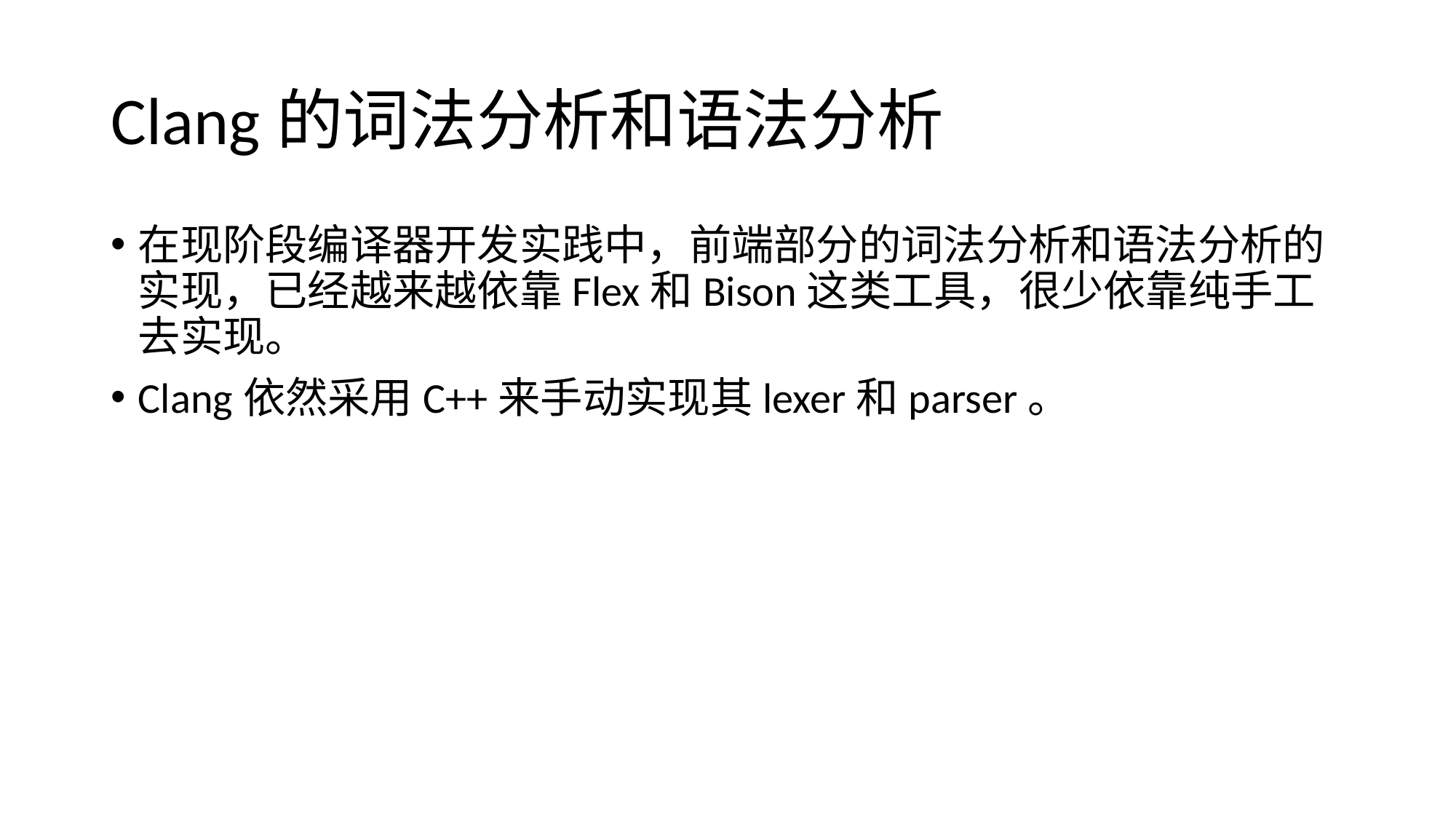

# Clang的词法分析和语法分析
在现阶段编译器开发实践中，前端部分的词法分析和语法分析的实现，已经越来越依靠Flex和Bison这类工具，很少依靠纯手工去实现。
Clang依然采用C++来手动实现其lexer和parser。